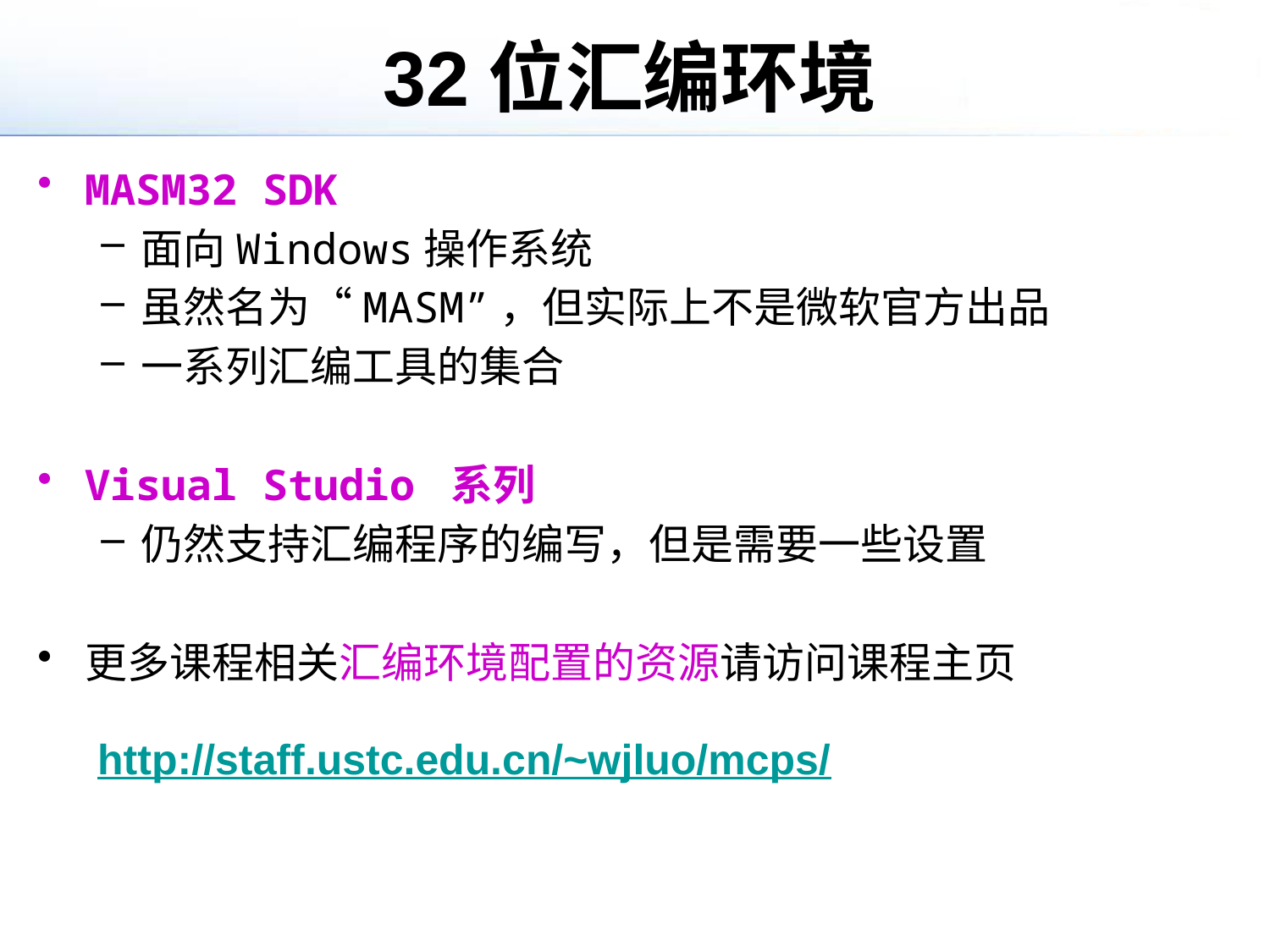

# 32位汇编环境
MASM32 SDK
面向Windows操作系统
虽然名为“MASM”，但实际上不是微软官方出品
一系列汇编工具的集合

Visual Studio 系列
仍然支持汇编程序的编写，但是需要一些设置

更多课程相关汇编环境配置的资源请访问课程主页

http://staff.ustc.edu.cn/~wjluo/mcps/